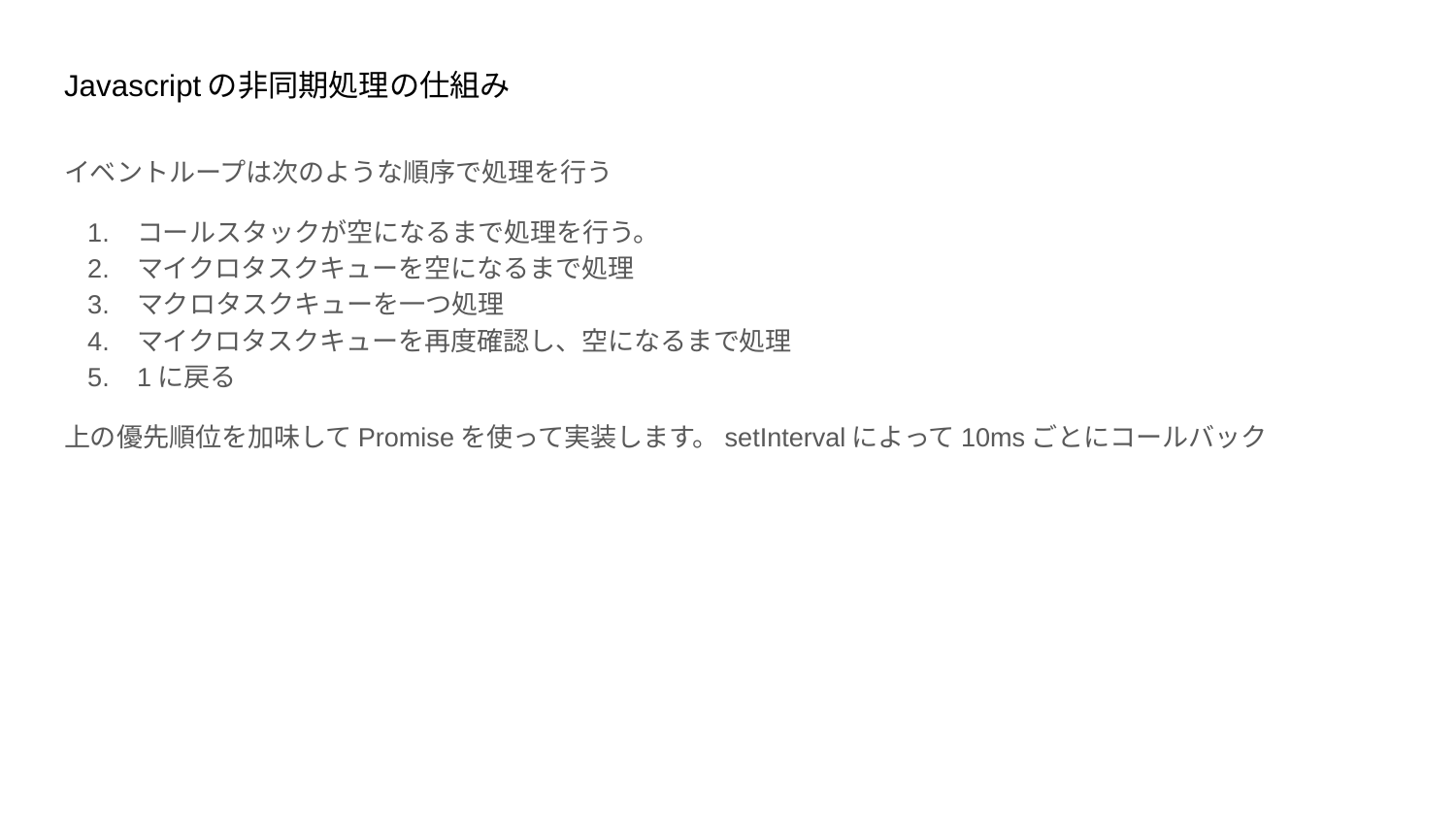

# Javascriptの非同期処理の仕組み

イベントループは次のような順序で処理を行う
コールスタックが空になるまで処理を行う。
マイクロタスクキューを空になるまで処理
マクロタスクキューを一つ処理
マイクロタスクキューを再度確認し、空になるまで処理
1に戻る
上の優先順位を加味してPromiseを使って実装します。setIntervalによって10msごとにコールバック